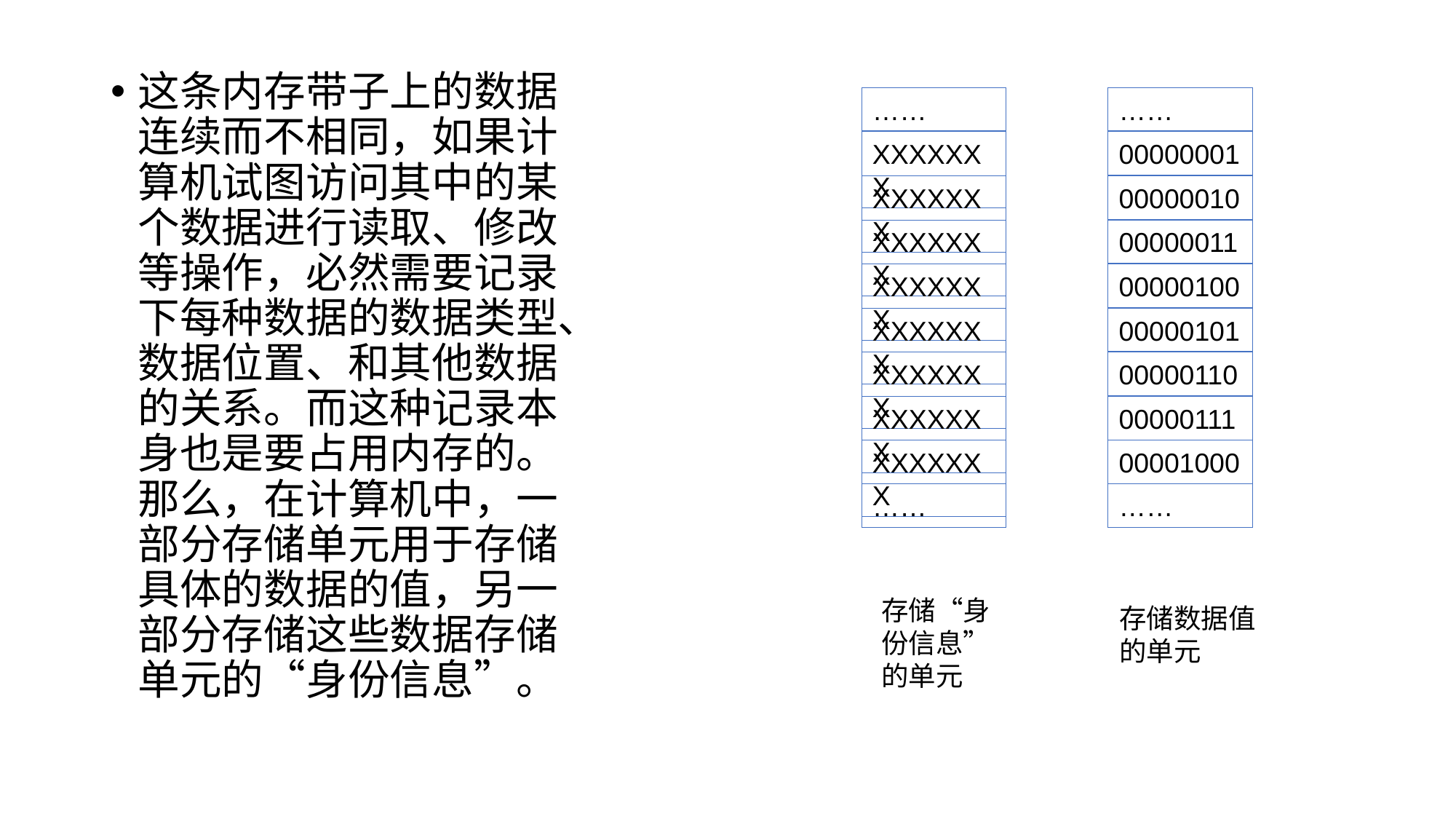

这条内存带子上的数据连续而不相同，如果计算机试图访问其中的某个数据进行读取、修改等操作，必然需要记录下每种数据的数据类型、数据位置、和其他数据的关系。而这种记录本身也是要占用内存的。那么，在计算机中，一部分存储单元用于存储具体的数据的值，另一部分存储这些数据存储单元的“身份信息”。
……
……
XXXXXXX
00000001
XXXXXXX
00000010
XXXXXXX
00000011
XXXXXXX
00000100
XXXXXXX
00000101
XXXXXXX
00000110
XXXXXXX
00000111
XXXXXXX
00001000
……
……
存储“身份信息”的单元
存储数据值的单元